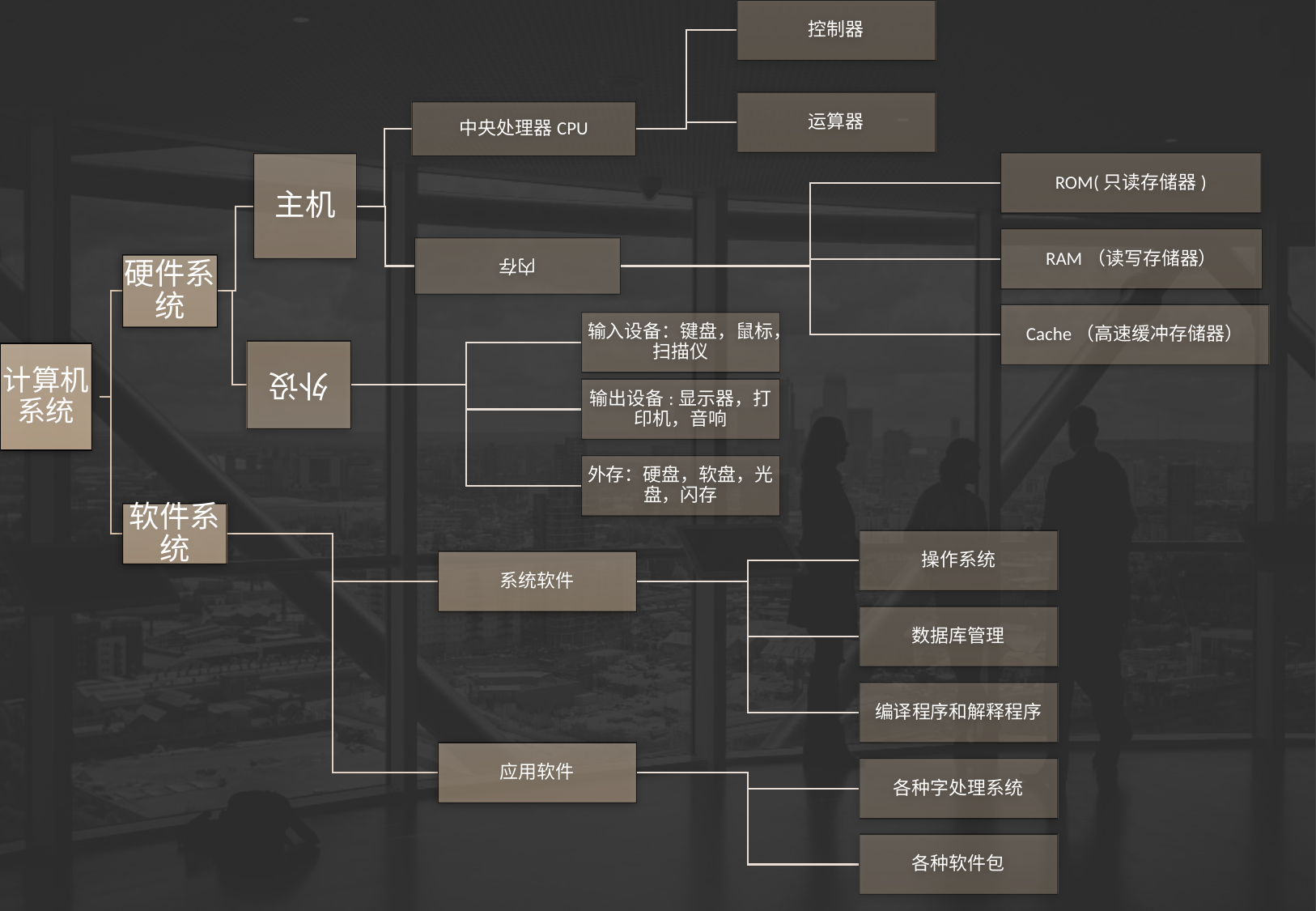

计算机系统
硬件系统
主机
中央处理器CPU
控制器
运算器
内存
ROM(只读存储器)
RAM（读写存储器）
Cache（高速缓冲存储器）
外设
输入设备：键盘，鼠标，扫描仪
输出设备:显示器，打印机，音响
外存：硬盘，软盘，光盘，闪存
软件系统
系统软件
操作系统
数据库管理
编译程序和解释程序
应用软件
各种字处理系统
各种软件包